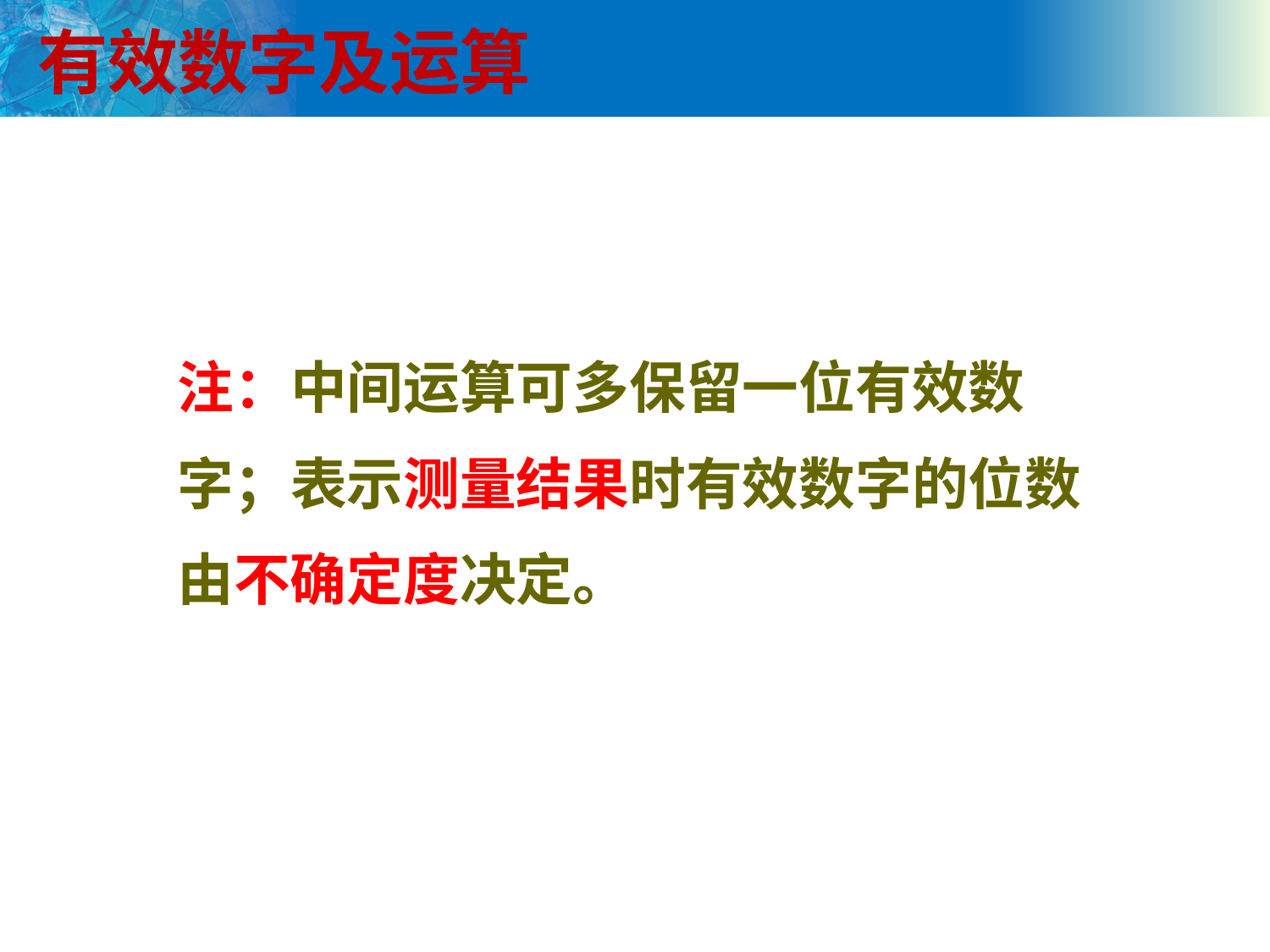

有效数字及运算
注：中间运算可多保留一位有效数
字；表示测量结果时有效数字的位数
由不确定度决定。
30